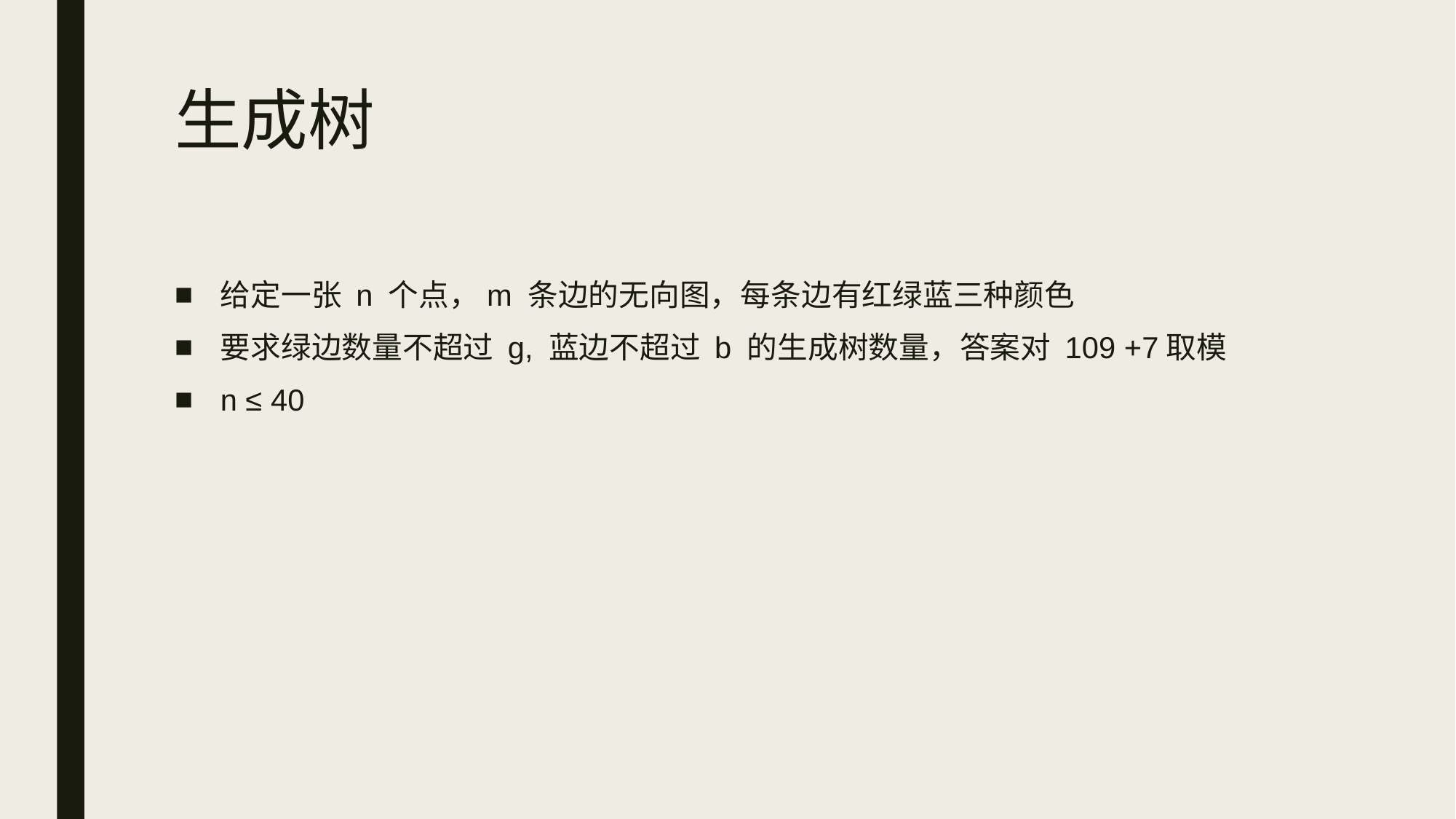

# 生成树
给定一张 n 个点，m 条边的无向图，每条边有红绿蓝三种颜色
要求绿边数量不超过 g, 蓝边不超过 b 的生成树数量，答案对 109 +7取模
n ≤ 40